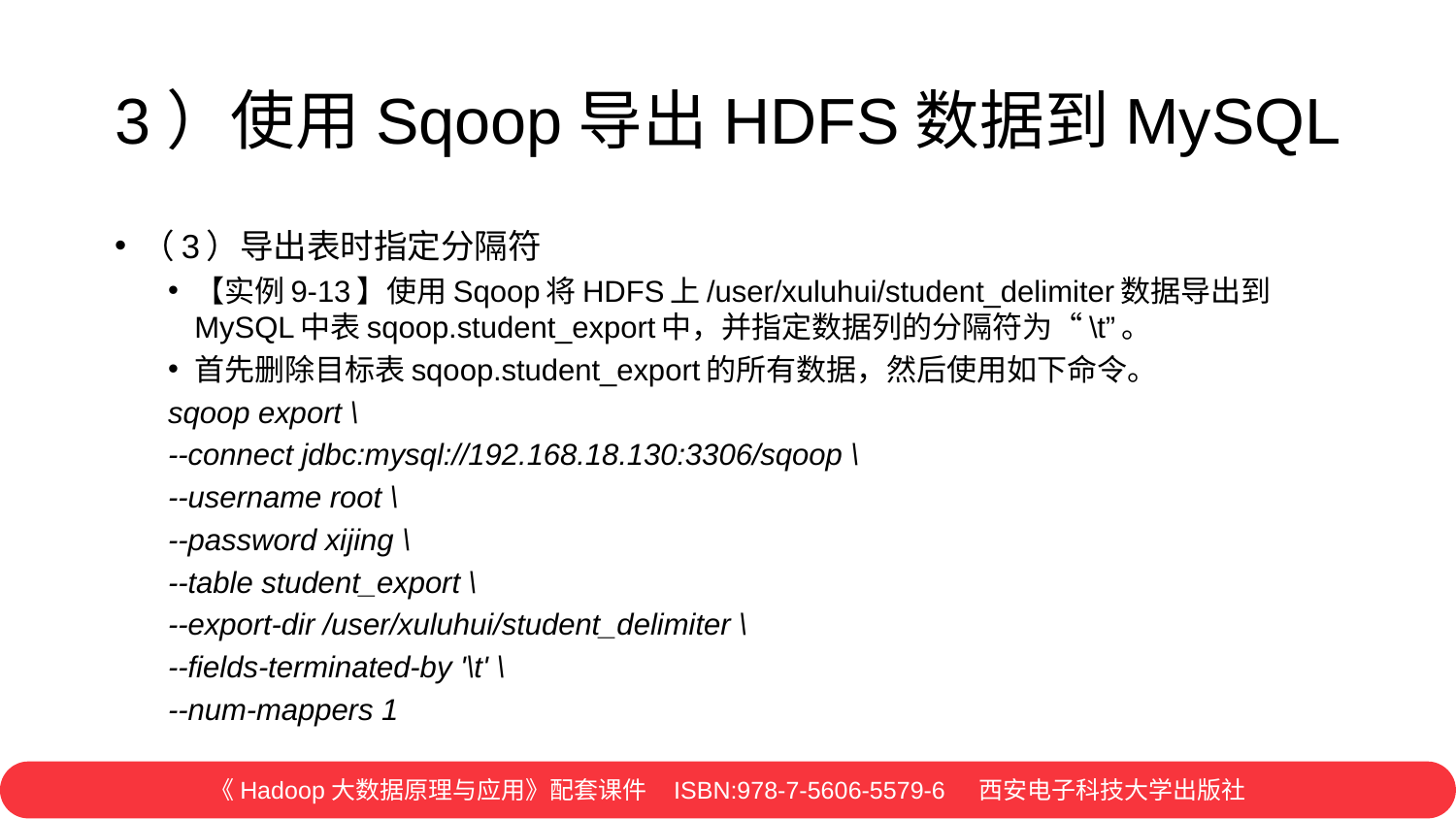

# 3）使用Sqoop导出HDFS数据到MySQL
（3）导出表时指定分隔符
【实例9-13】使用Sqoop将HDFS上/user/xuluhui/student_delimiter数据导出到MySQL中表sqoop.student_export中，并指定数据列的分隔符为“\t”。
首先删除目标表sqoop.student_export的所有数据，然后使用如下命令。
sqoop export \
--connect jdbc:mysql://192.168.18.130:3306/sqoop \
--username root \
--password xijing \
--table student_export \
--export-dir /user/xuluhui/student_delimiter \
--fields-terminated-by '\t' \
--num-mappers 1